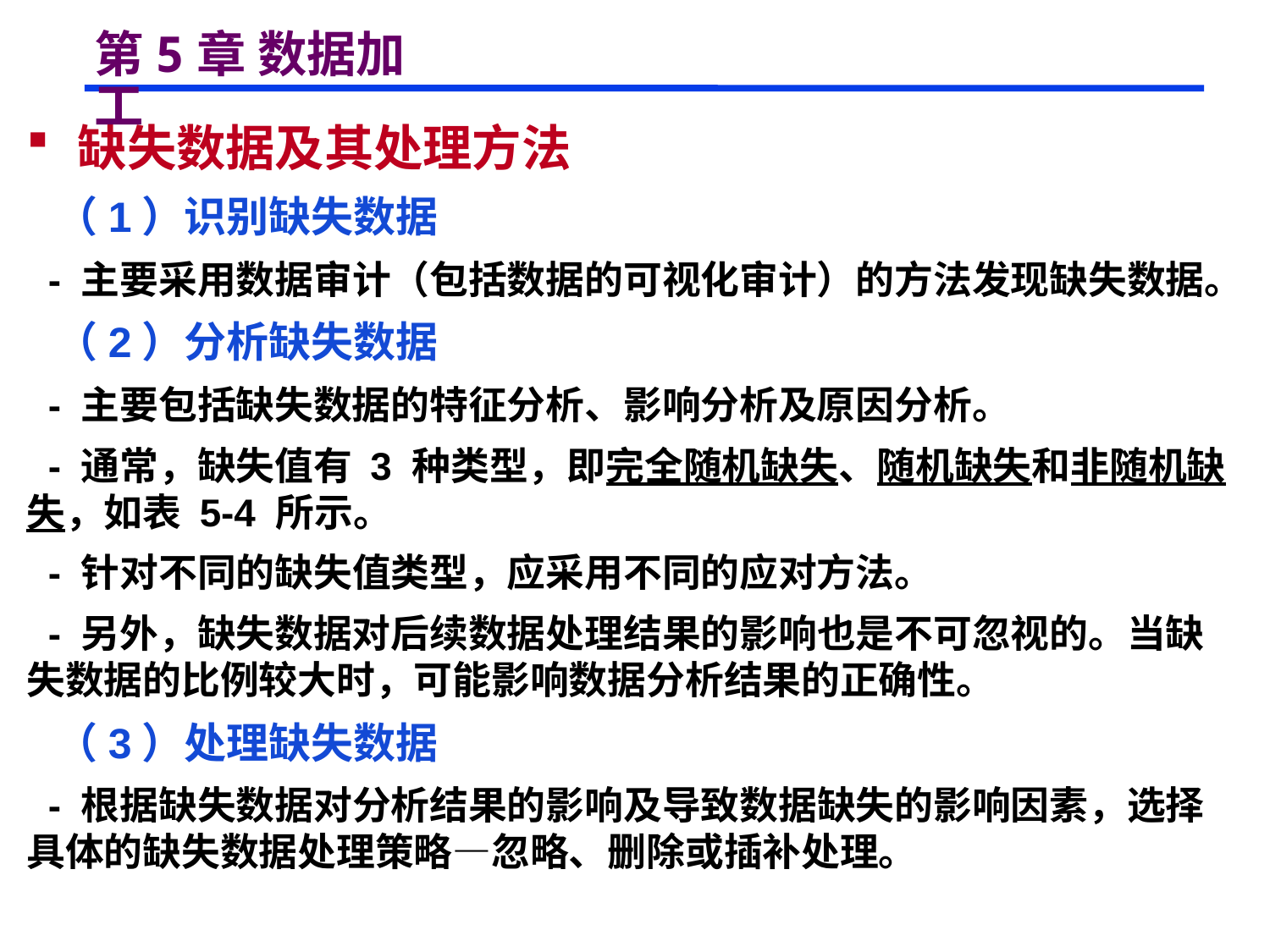

# 第5章 数据加工
 缺失数据及其处理方法
  （1）识别缺失数据
  - 主要采用数据审计（包括数据的可视化审计）的方法发现缺失数据。
  （2）分析缺失数据
  - 主要包括缺失数据的特征分析、影响分析及原因分析。
  - 通常，缺失值有 3 种类型，即完全随机缺失、随机缺失和非随机缺失，如表 5-4 所示。
  - 针对不同的缺失值类型，应采用不同的应对方法。
  - 另外，缺失数据对后续数据处理结果的影响也是不可忽视的。当缺失数据的比例较大时，可能影响数据分析结果的正确性。
  （3）处理缺失数据
  - 根据缺失数据对分析结果的影响及导致数据缺失的影响因素，选择具体的缺失数据处理策略—忽略、删除或插补处理。